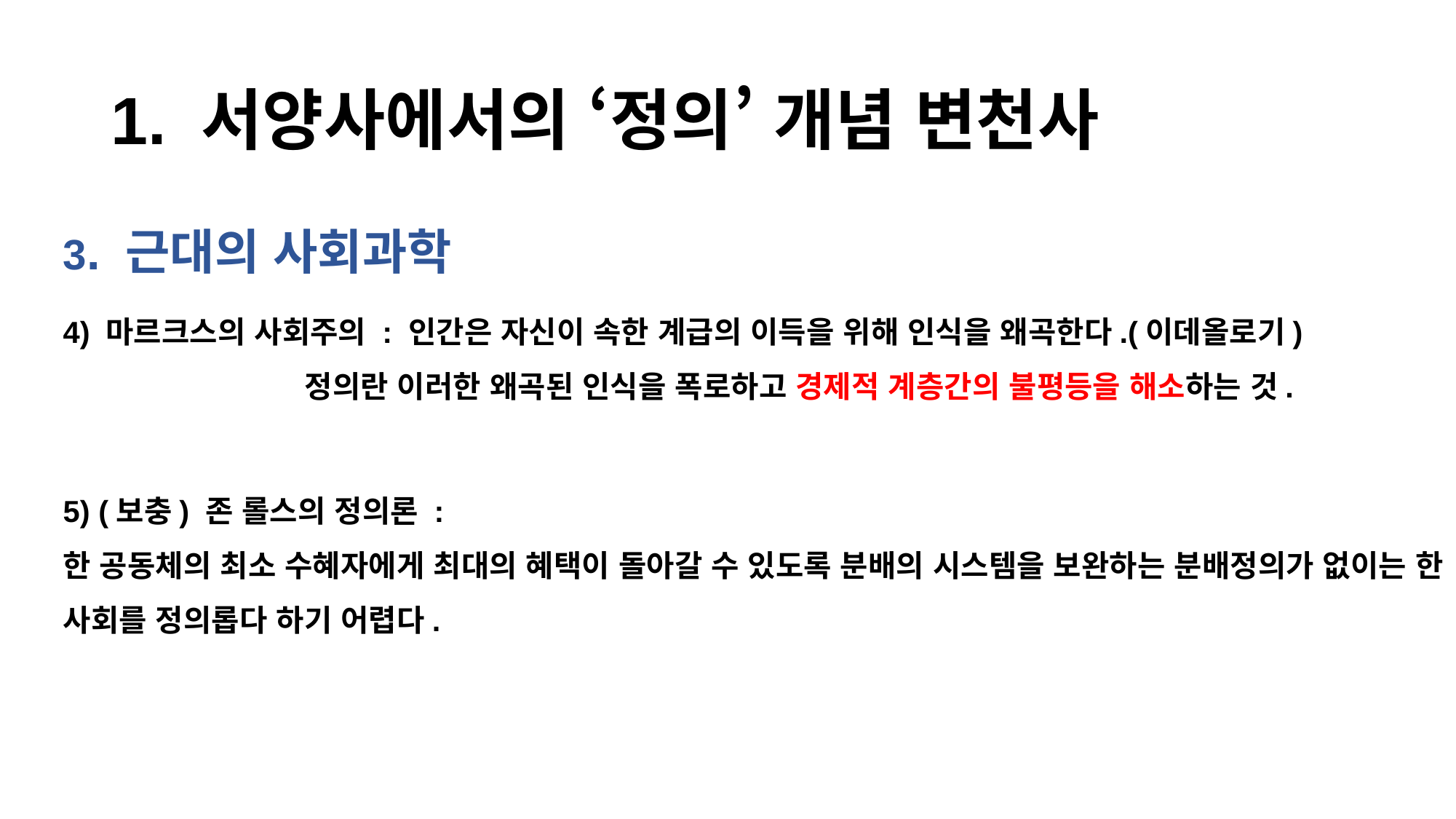

# 1. 서양사에서의 ‘정의’ 개념 변천사
3. 근대의 사회과학
4) 마르크스의 사회주의 : 인간은 자신이 속한 계급의 이득을 위해 인식을 왜곡한다.(이데올로기)
                            정의란 이러한 왜곡된 인식을 폭로하고 경제적 계층간의 불평등을 해소하는 것.
5) (보충) 존 롤스의 정의론 :
한 공동체의 최소 수혜자에게 최대의 혜택이 돌아갈 수 있도록 분배의 시스템을 보완하는 분배정의가 없이는 한 사회를 정의롭다 하기 어렵다.